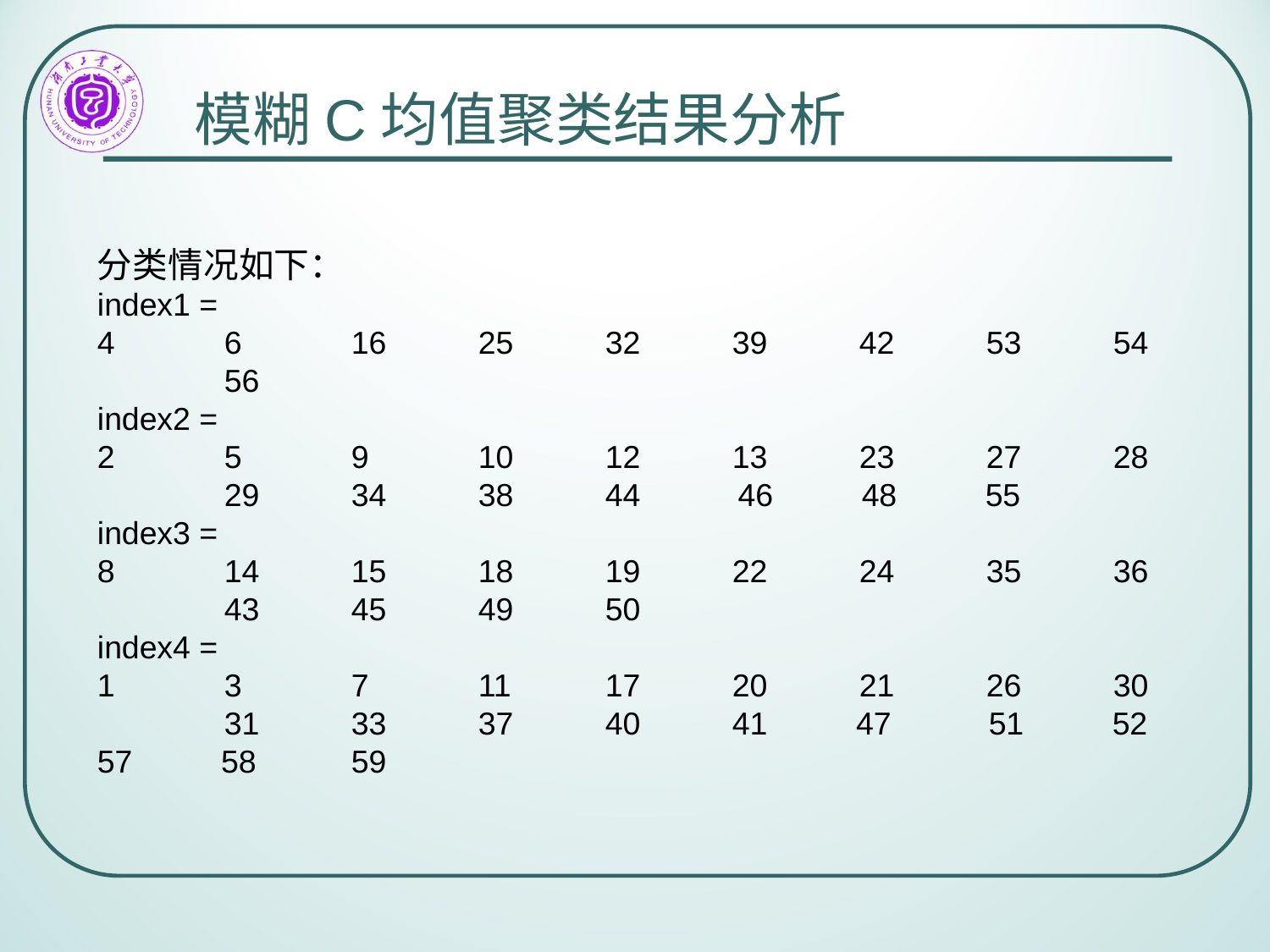

模糊C均值聚类结果分析
分类情况如下：
index1 =
4	6	16	25	32	39	42	53	54	56
index2 =
2	5	9	10	12	13	23	27	28	29	34	38	44           46          48          55
index3 =
8	14	15	18	19	22	24	35	36	43	45	49	50
index4 =
1 	3  	7  	11 	17 	20 	21  	26  	30  	31 	33 	37 	40 	41          47           51          52   57          58 	59